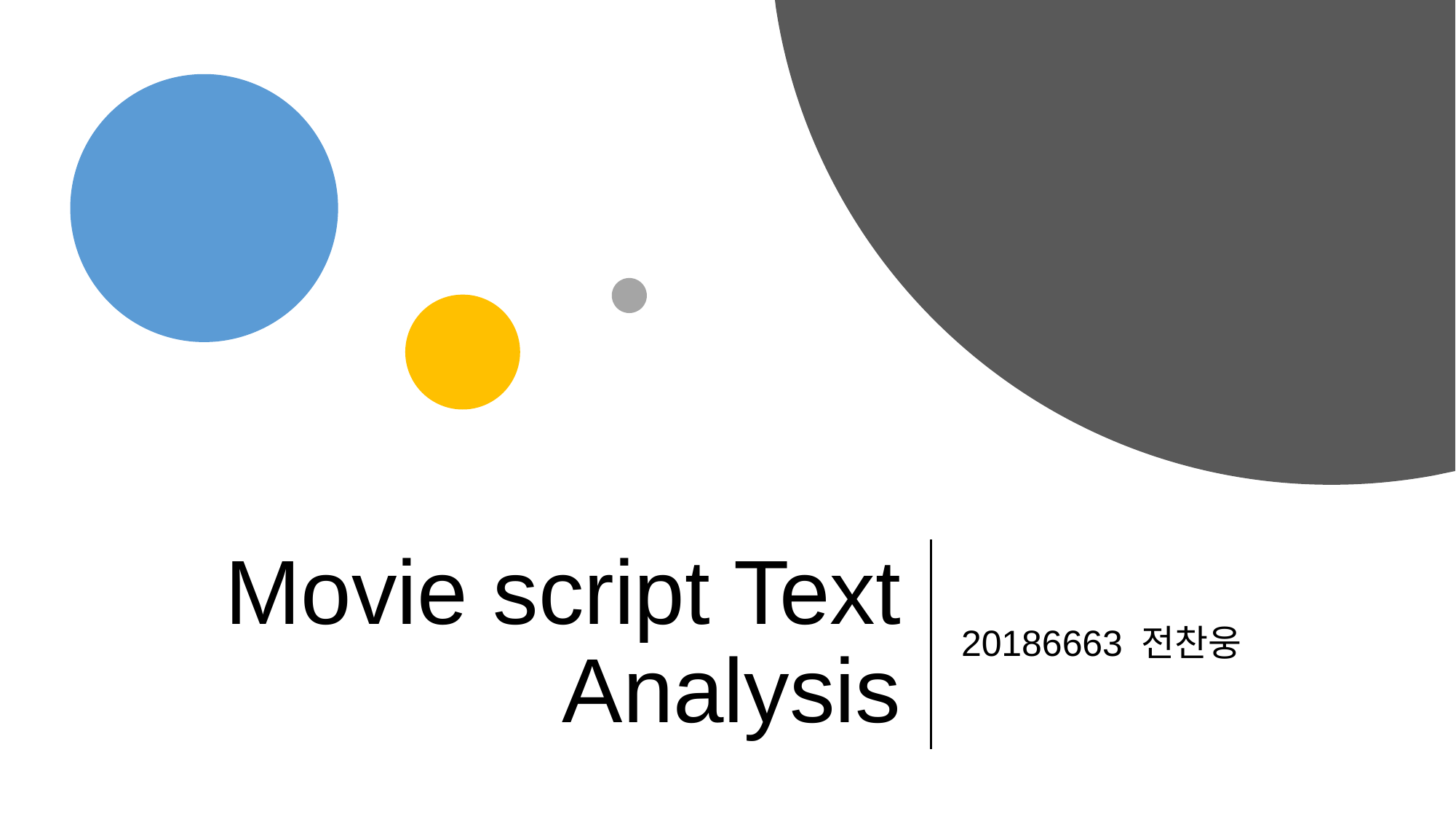

# Movie script Text Analysis
20186663 전찬웅